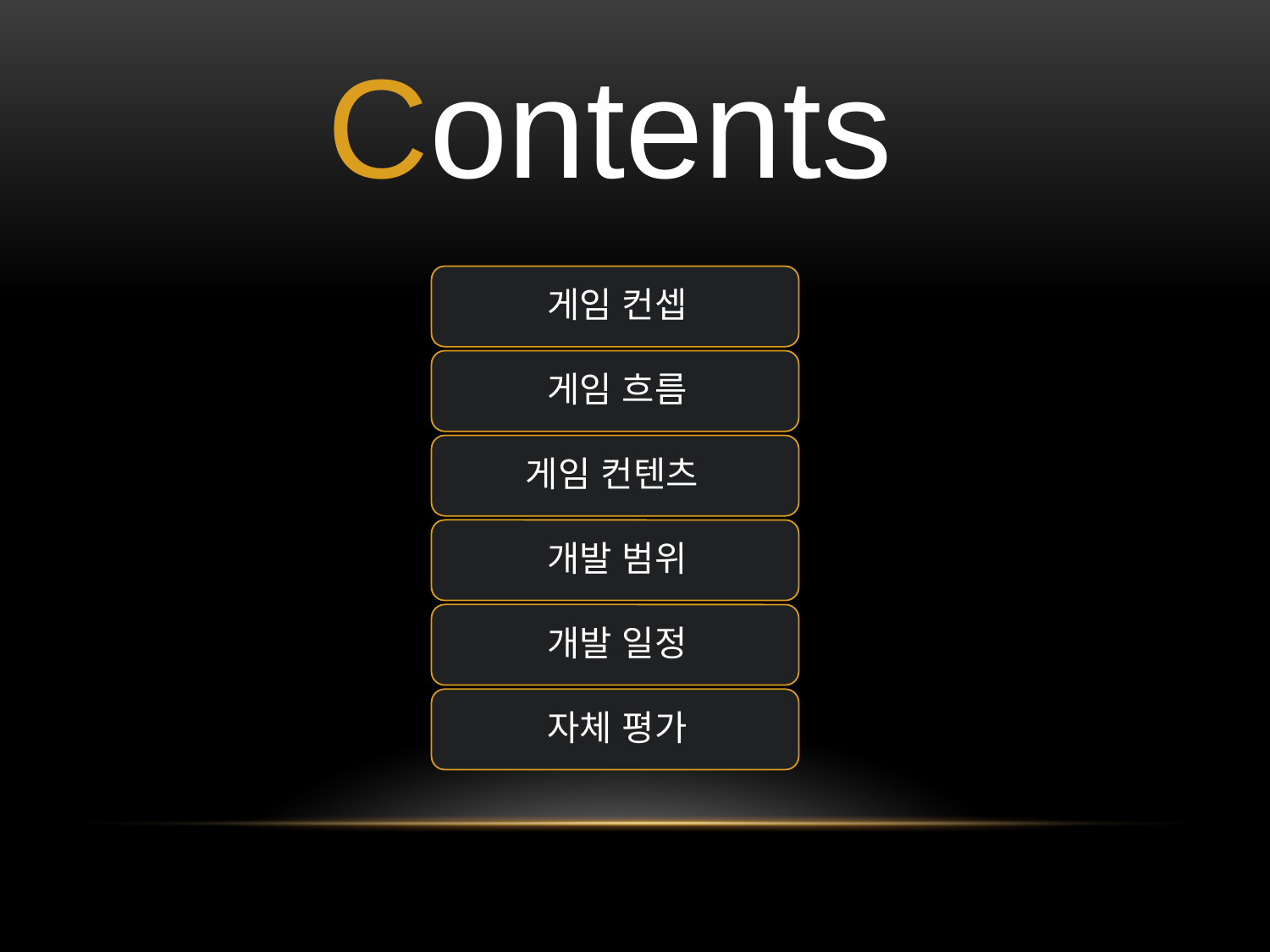

Contents
게임 컨셉
게임 흐름
게임 컨텐츠
개발 범위
개발 일정
자체 평가